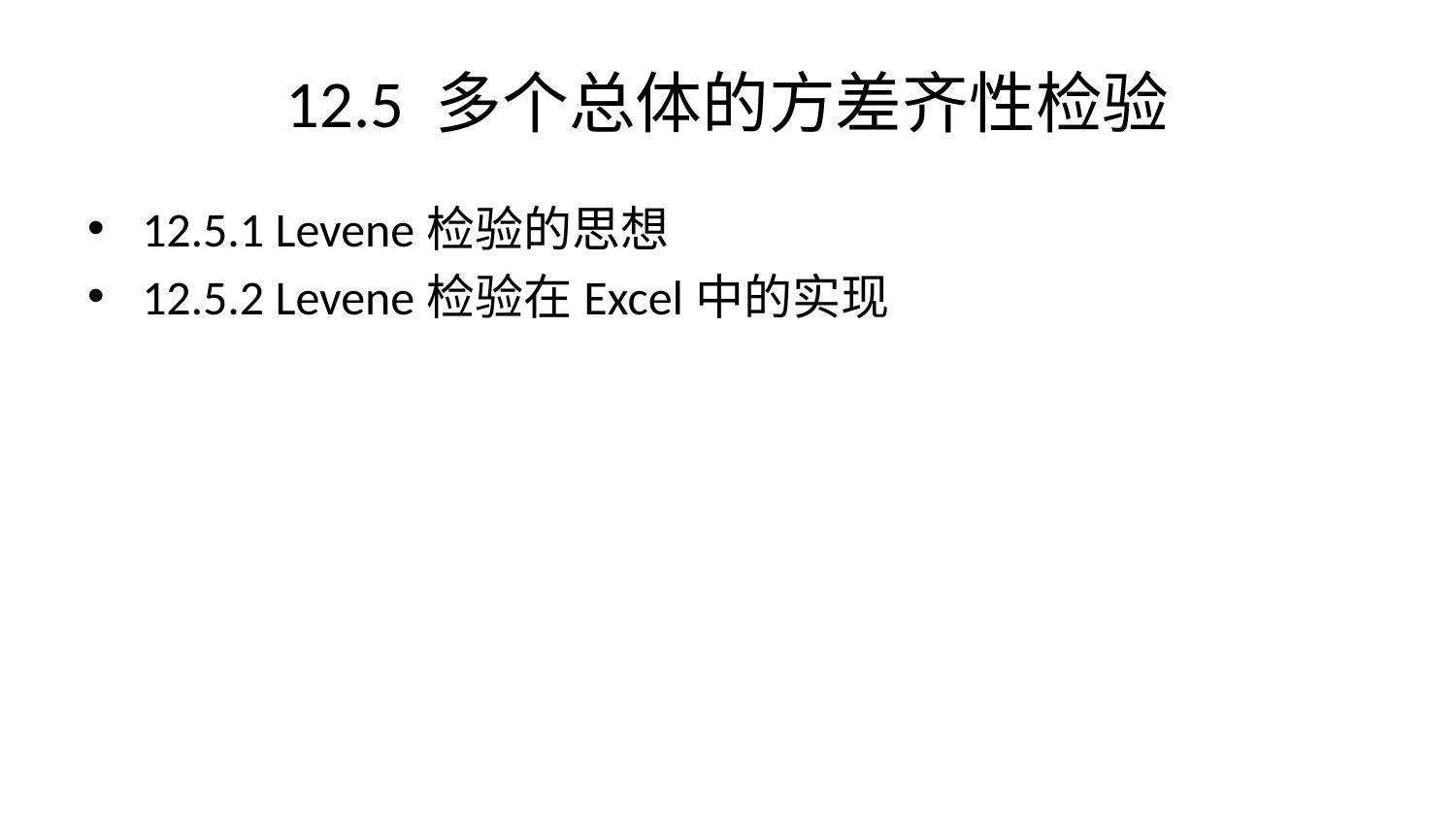

# 12.5 多个总体的方差齐性检验
12.5.1 Levene检验的思想
12.5.2 Levene检验在Excel中的实现